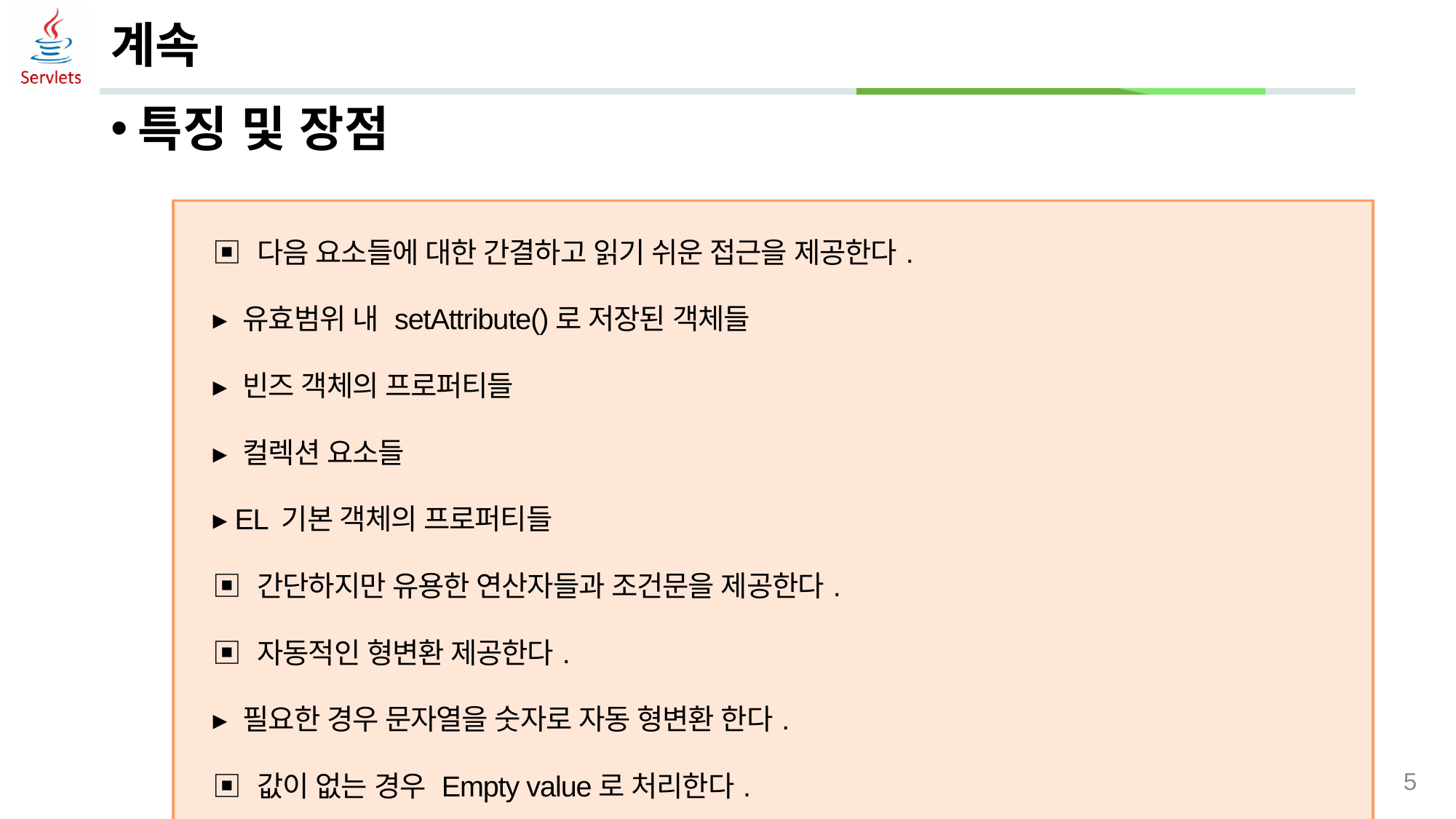

# 계속
특징 및 장점

| ▣ 다음 요소들에 대한 간결하고 읽기 쉬운 접근을 제공한다. ▸ 유효범위 내 setAttribute()로 저장된 객체들 ▸ 빈즈 객체의 프로퍼티들 ▸ 컬렉션 요소들 ▸ EL 기본 객체의 프로퍼티들 ▣ 간단하지만 유용한 연산자들과 조건문을 제공한다. ▣ 자동적인 형변환 제공한다. ▸ 필요한 경우 문자열을 숫자로 자동 형변환 한다. ▣ 값이 없는 경우 Empty value로 처리한다. ▸ 처리도중 값이 없거나 NullPointerExceptions이 오류를 발생시키지 않고 출력하지 않는다. |
| --- |
5